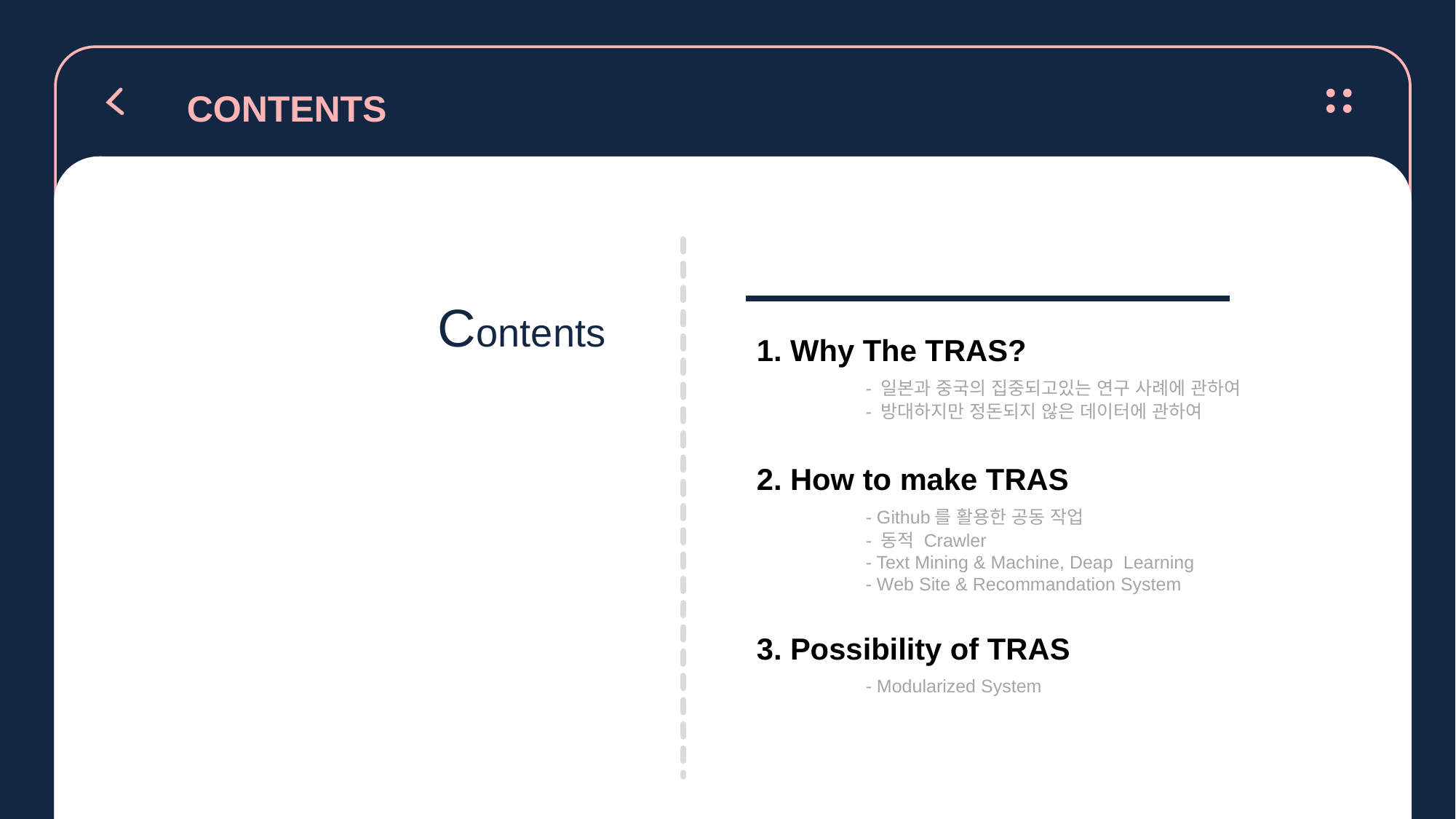

CONTENTS

Contents
1. Why The TRAS?
	- 일본과 중국의 집중되고있는 연구 사례에 관하여
	- 방대하지만 정돈되지 않은 데이터에 관하여

2. How to make TRAS
	- Github를 활용한 공동 작업
	- 동적 Crawler
	- Text Mining & Machine, Deap  Learning
	- Web Site & Recommandation System

3. Possibility of TRAS
	- Modularized System